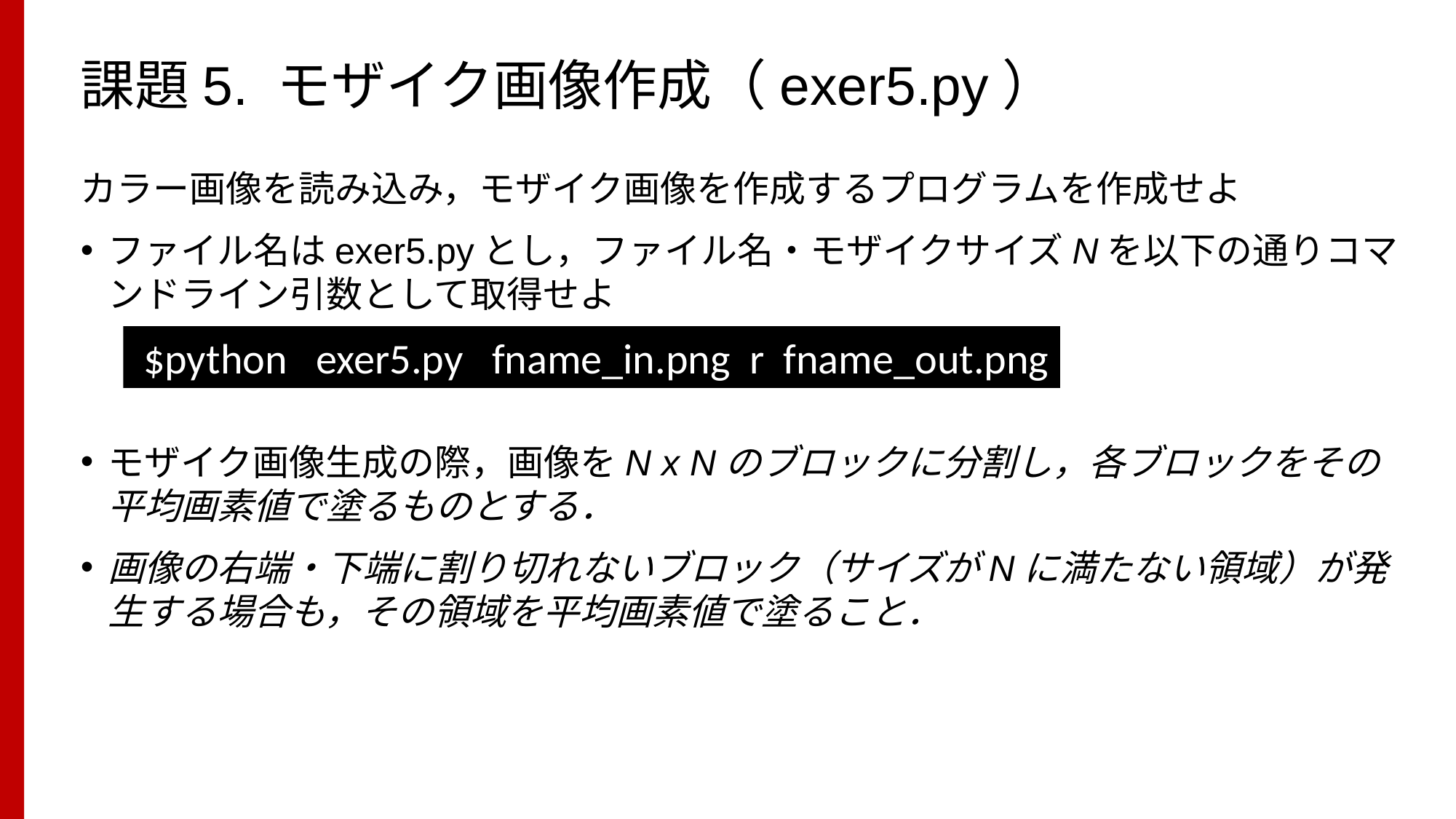

# 課題5. モザイク画像作成（exer5.py）
カラー画像を読み込み，モザイク画像を作成するプログラムを作成せよ
ファイル名はexer5.pyとし，ファイル名・モザイクサイズNを以下の通りコマンドライン引数として取得せよ

モザイク画像生成の際，画像をN x Nのブロックに分割し，各ブロックをその平均画素値で塗るものとする．
画像の右端・下端に割り切れないブロック（サイズがNに満たない領域）が発生する場合も，その領域を平均画素値で塗ること．

 $python   exer5.py   fname_in.png  r  fname_out.png